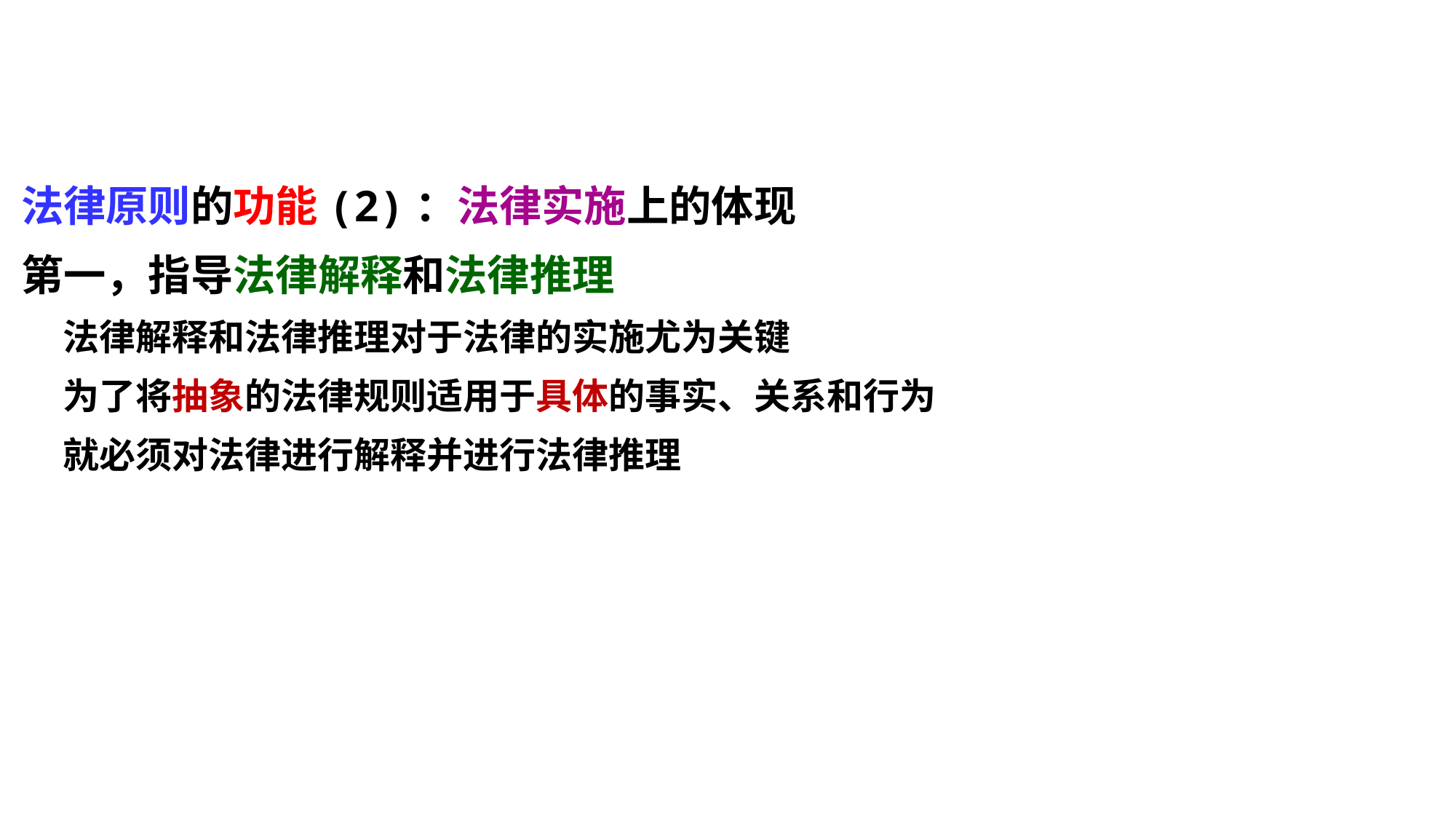

法律原则的功能(2)：法律实施上的体现
第一，指导法律解释和法律推理
    法律解释和法律推理对于法律的实施尤为关键
    为了将抽象的法律规则适用于具体的事实、关系和行为
    就必须对法律进行解释并进行法律推理